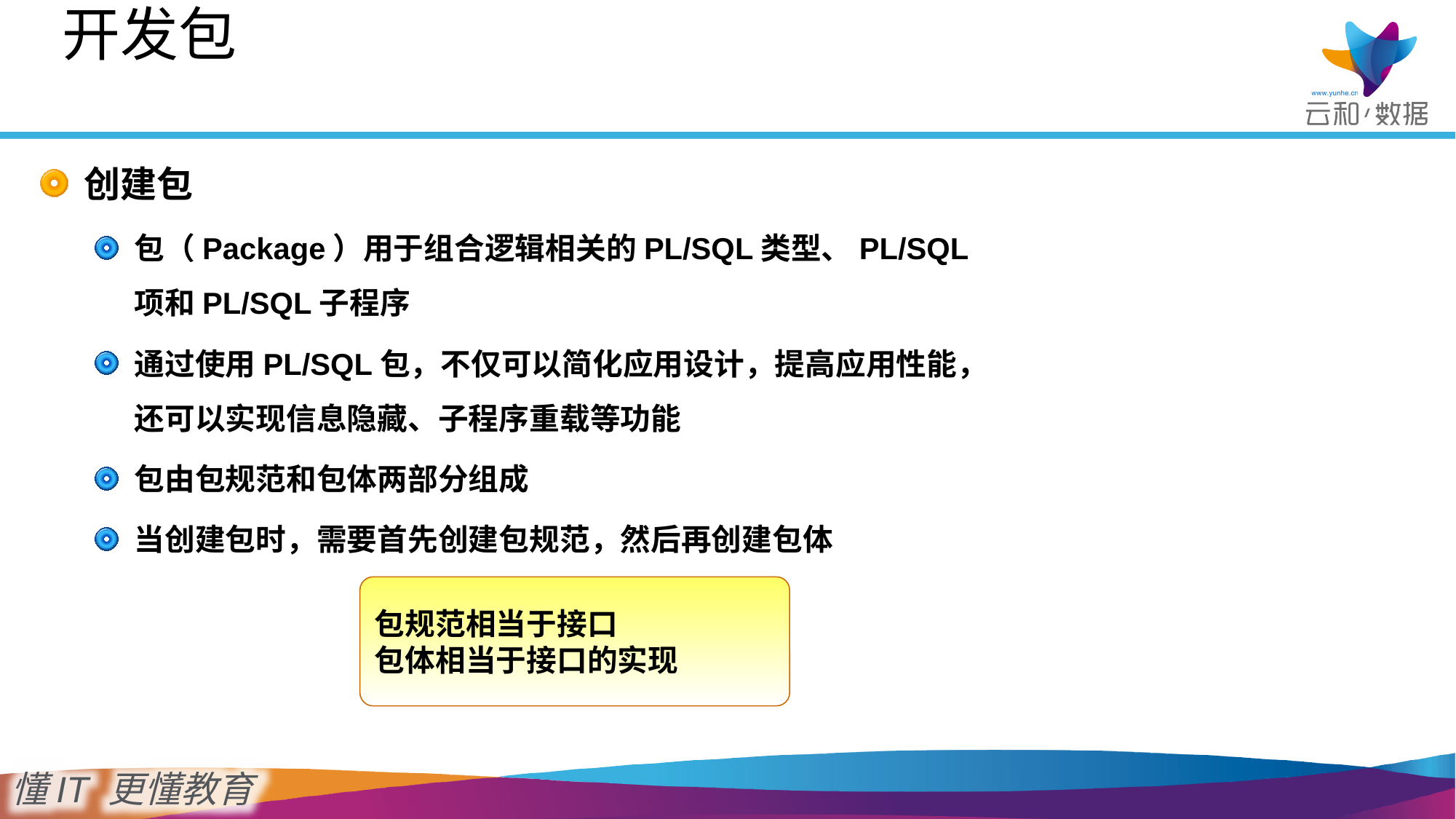

# 开发包
创建包
包（Package）用于组合逻辑相关的PL/SQL类型、PL/SQL项和PL/SQL子程序
通过使用PL/SQL包，不仅可以简化应用设计，提高应用性能，还可以实现信息隐藏、子程序重载等功能
包由包规范和包体两部分组成
当创建包时，需要首先创建包规范，然后再创建包体

包规范相当于接口
包体相当于接口的实现